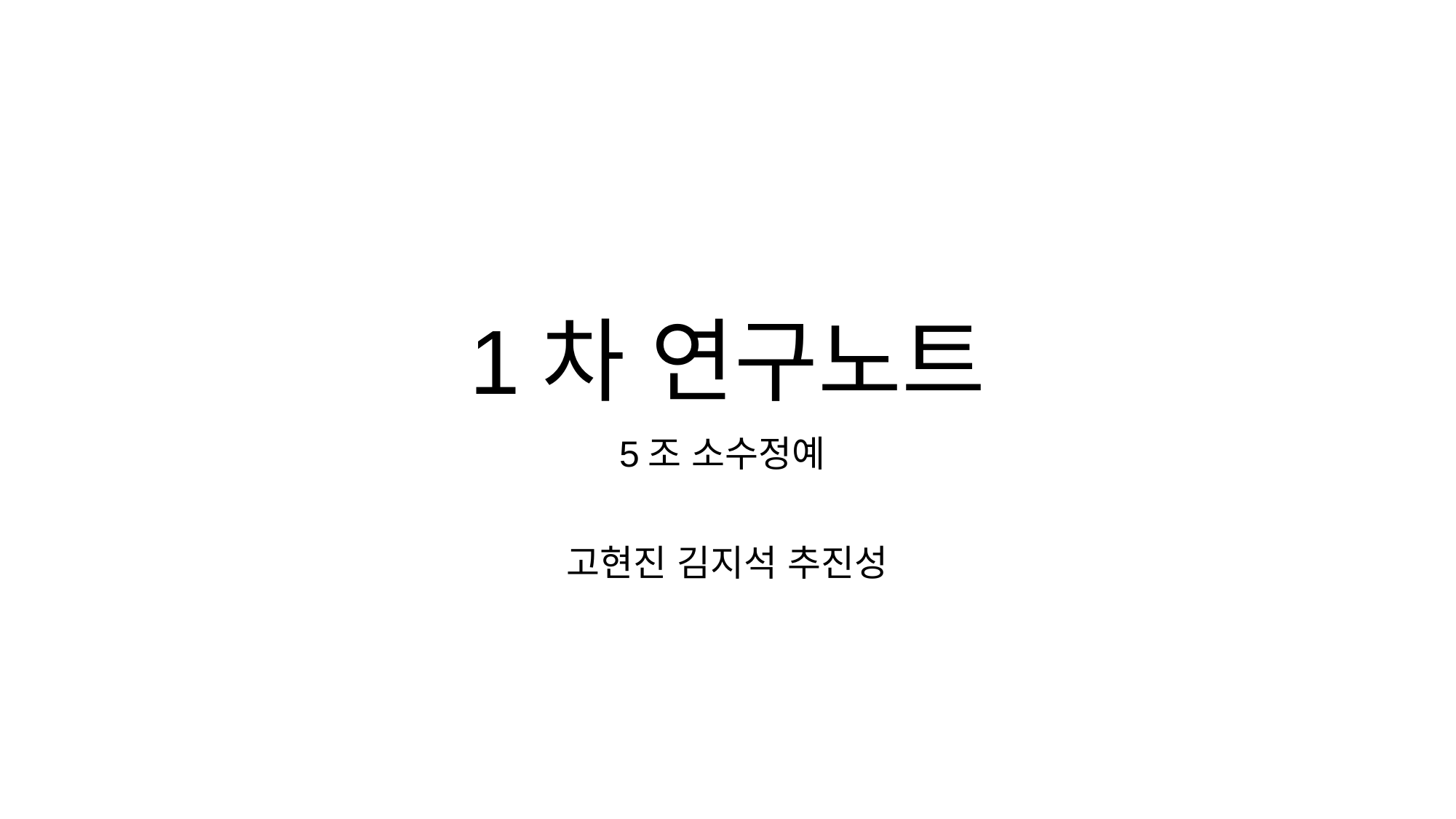

# 1차 연구노트
5조 소수정예

고현진 김지석 추진성